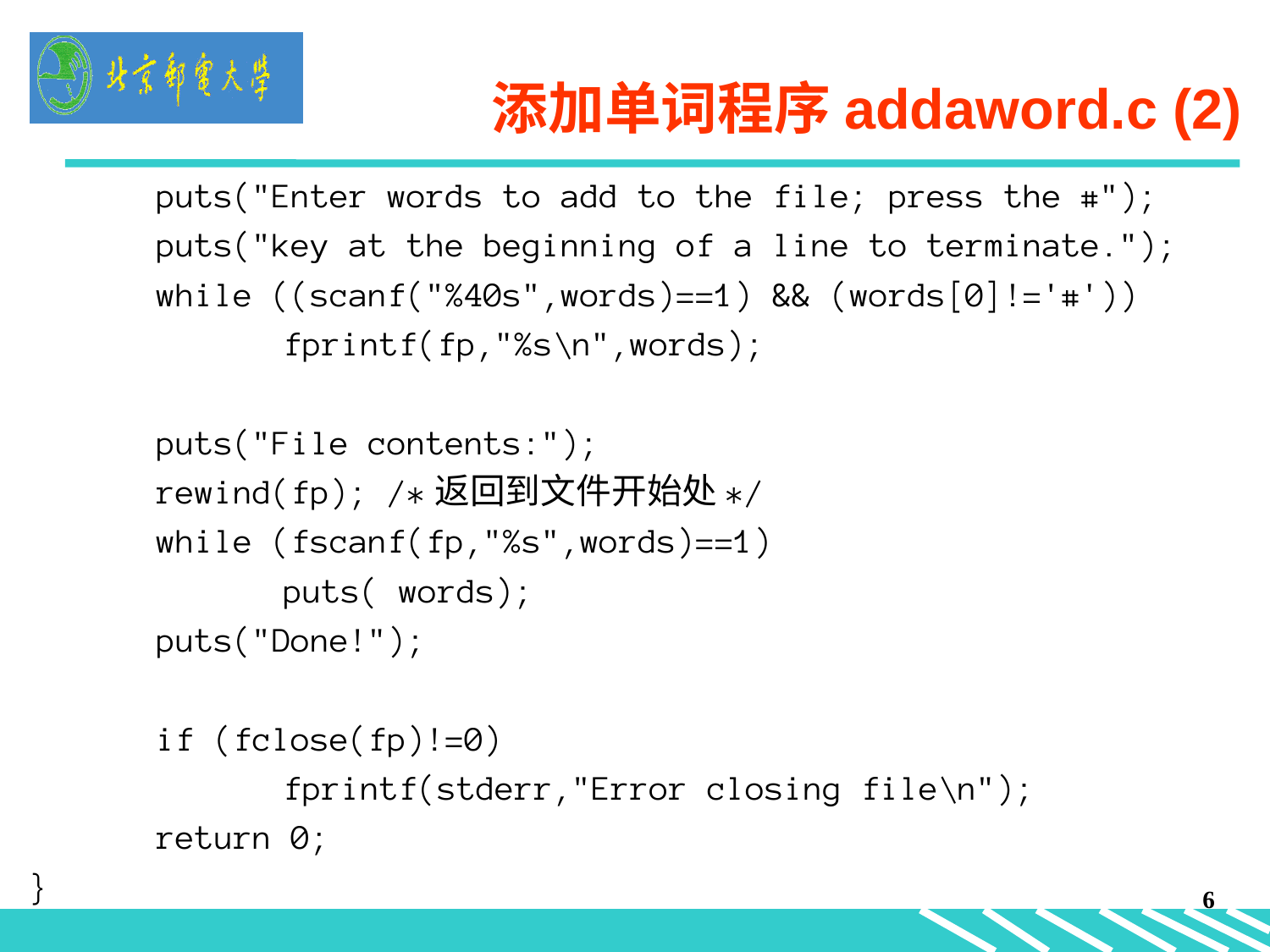

6
# 添加单词程序addaword.c (2)
	puts("Enter words to add to the file; press the #");
	puts("key at the beginning of a line to terminate.");
	while ((scanf("%40s",words)==1) && (words[0]!='#'))
		fprintf(fp,"%s\n",words);

	puts("File contents:");
	rewind(fp); /*返回到文件开始处*/
	while (fscanf(fp,"%s",words)==1)
		puts( words);
	puts("Done!");

	if (fclose(fp)!=0)
		fprintf(stderr,"Error closing file\n");
	return 0;
}